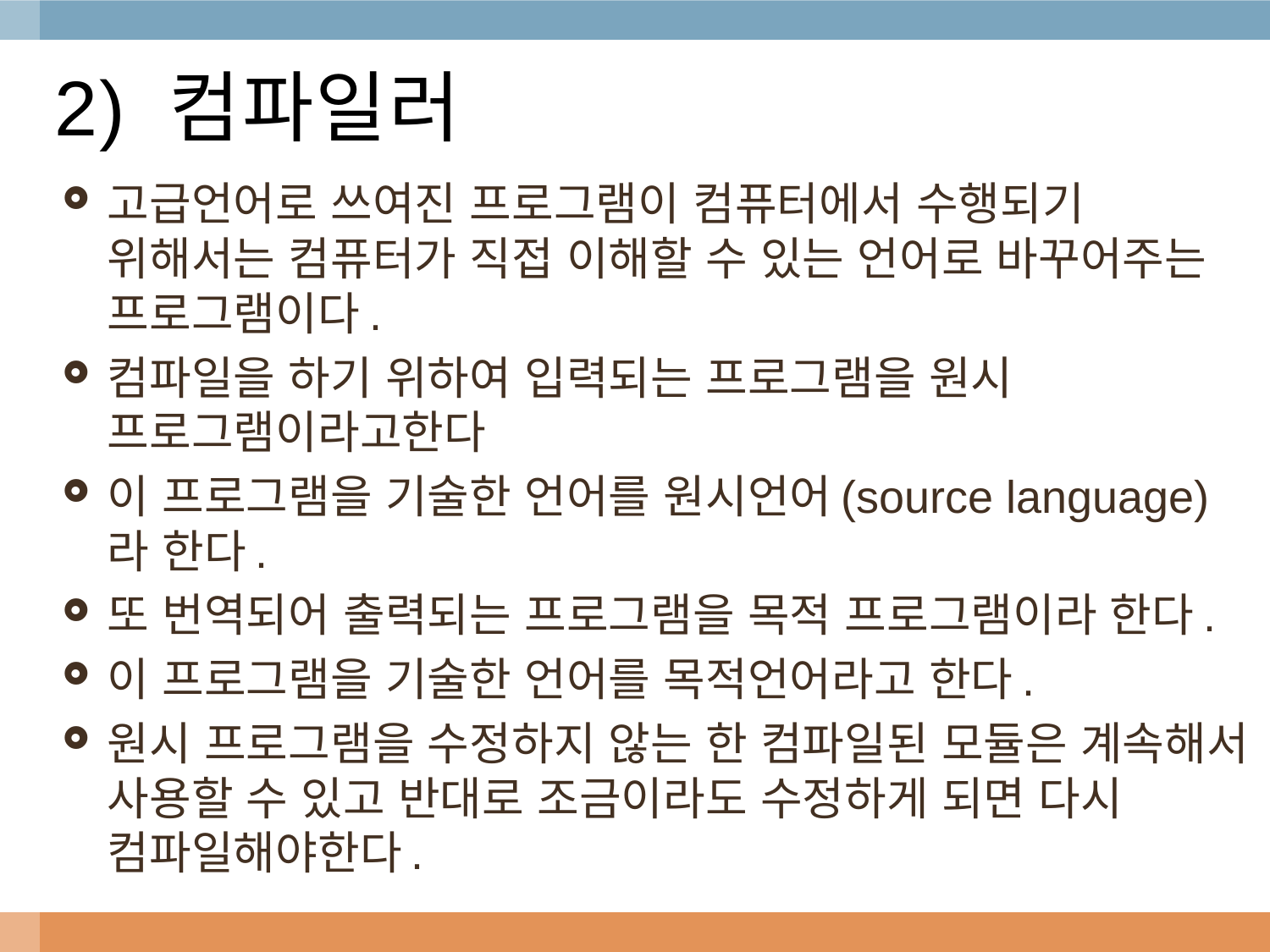

# 2) 컴파일러
고급언어로 쓰여진 프로그램이 컴퓨터에서 수행되기 위해서는 컴퓨터가 직접 이해할 수 있는 언어로 바꾸어주는 프로그램이다.
컴파일을 하기 위하여 입력되는 프로그램을 원시 프로그램이라고한다
이 프로그램을 기술한 언어를 원시언어(source language)라 한다.
또 번역되어 출력되는 프로그램을 목적 프로그램이라 한다.
이 프로그램을 기술한 언어를 목적언어라고 한다.
원시 프로그램을 수정하지 않는 한 컴파일된 모듈은 계속해서 사용할 수 있고 반대로 조금이라도 수정하게 되면 다시 컴파일해야한다.